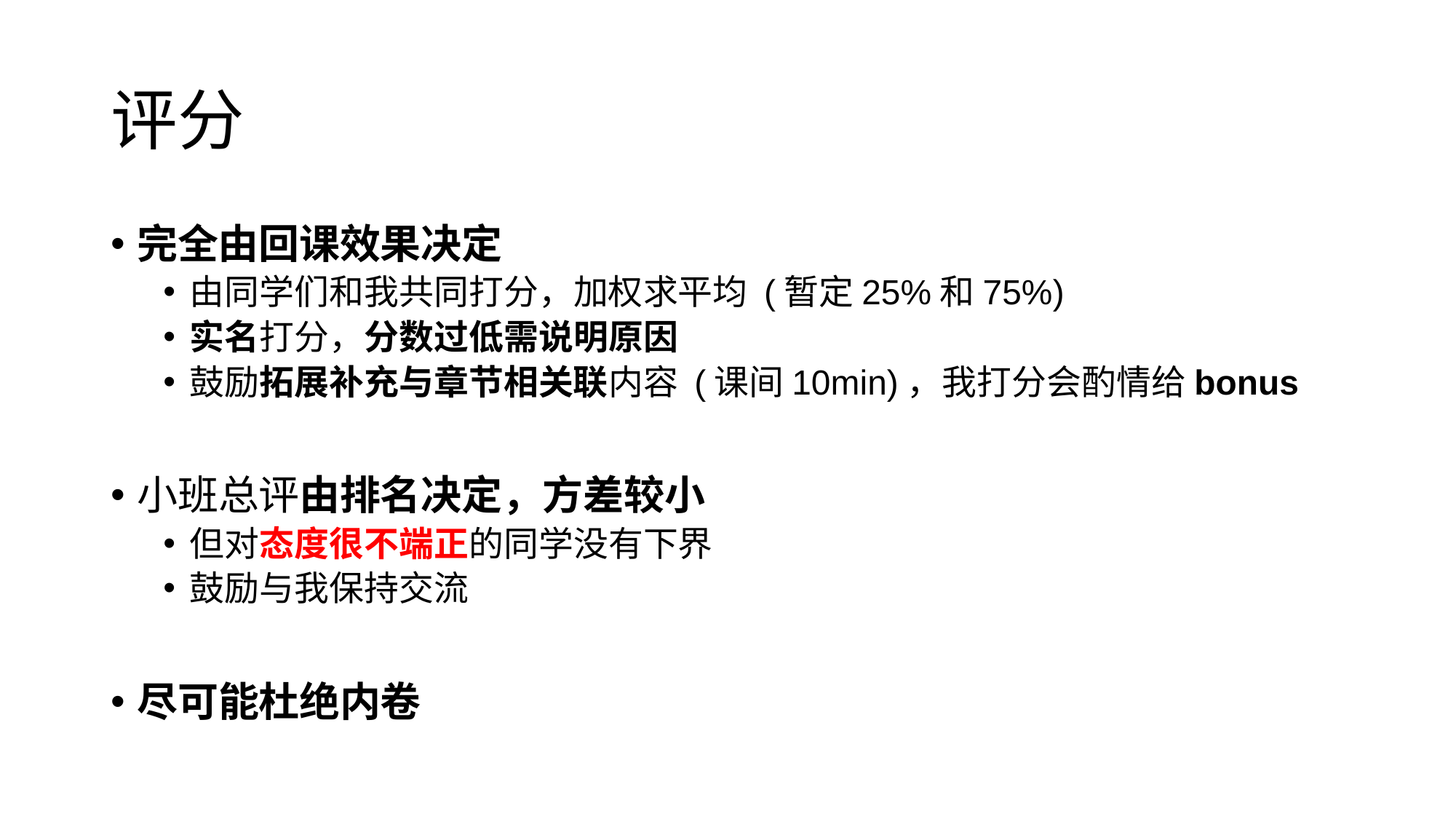

# 评分
完全由回课效果决定
由同学们和我共同打分，加权求平均 (暂定25%和75%)
实名打分，分数过低需说明原因
鼓励拓展补充与章节相关联内容 (课间10min)，我打分会酌情给bonus

小班总评由排名决定，方差较小
但对态度很不端正的同学没有下界
鼓励与我保持交流

尽可能杜绝内卷